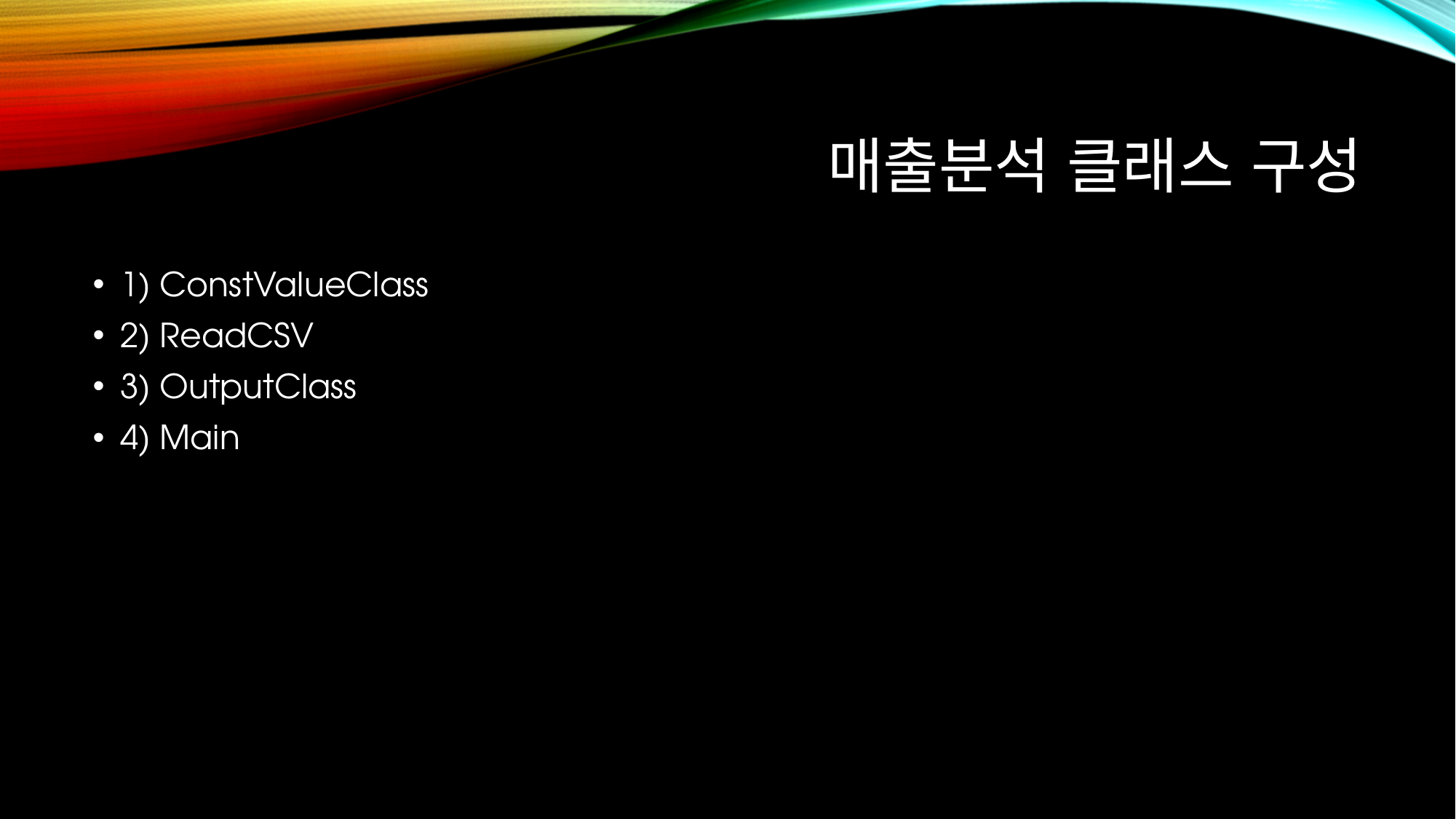

# 매출분석 클래스 구성
1) ConstValueClass
2) ReadCSV
3) OutputClass
4) Main